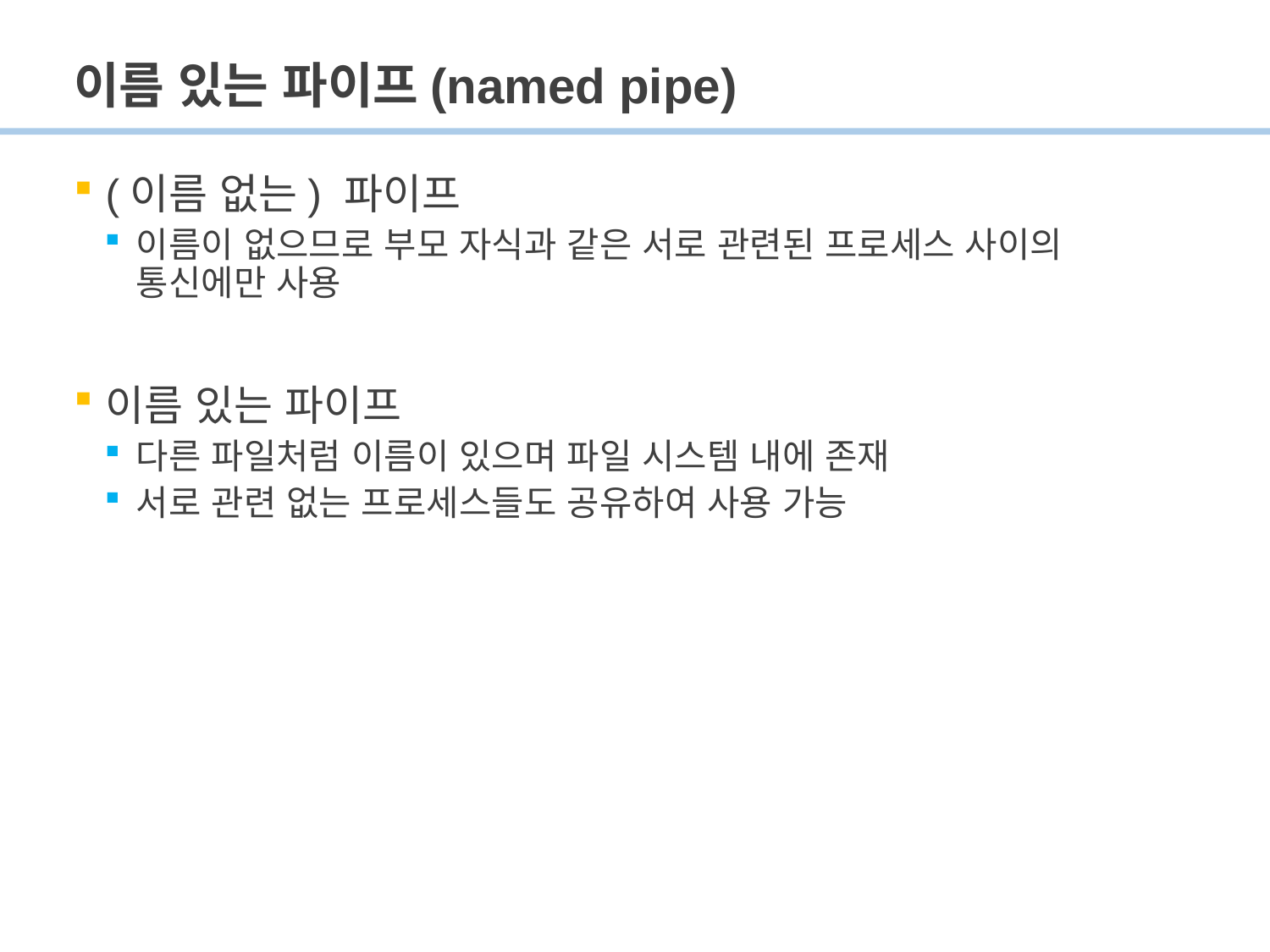

# 이름 있는 파이프(named pipe)
(이름 없는) 파이프
이름이 없으므로 부모 자식과 같은 서로 관련된 프로세스 사이의 통신에만 사용

이름 있는 파이프
다른 파일처럼 이름이 있으며 파일 시스템 내에 존재
서로 관련 없는 프로세스들도 공유하여 사용 가능